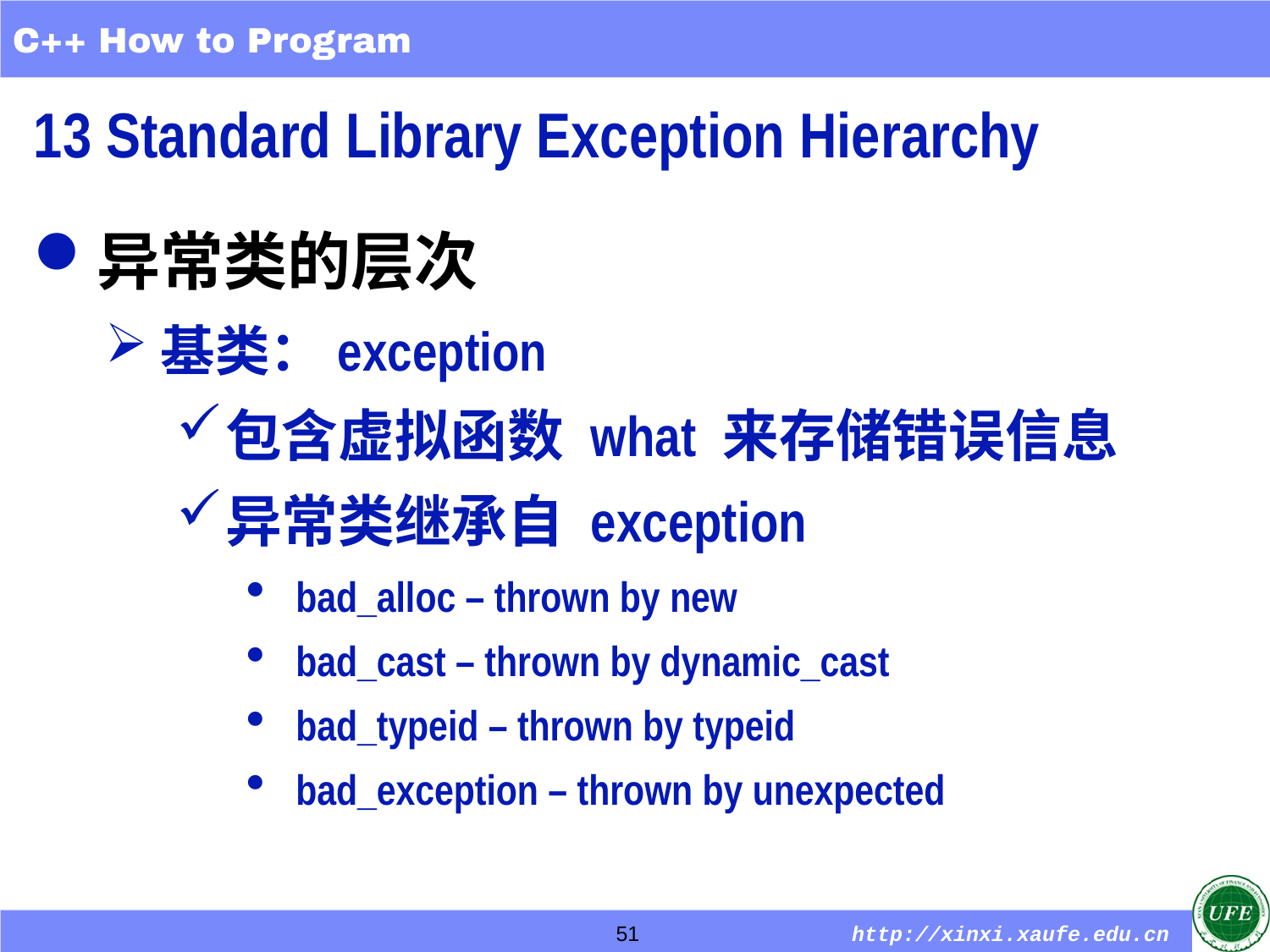

13 Standard Library Exception Hierarchy
异常类的层次
基类：exception
包含虚拟函数 what 来存储错误信息
异常类继承自 exception
bad_alloc – thrown by new
bad_cast – thrown by dynamic_cast
bad_typeid – thrown by typeid
bad_exception – thrown by unexpected
51